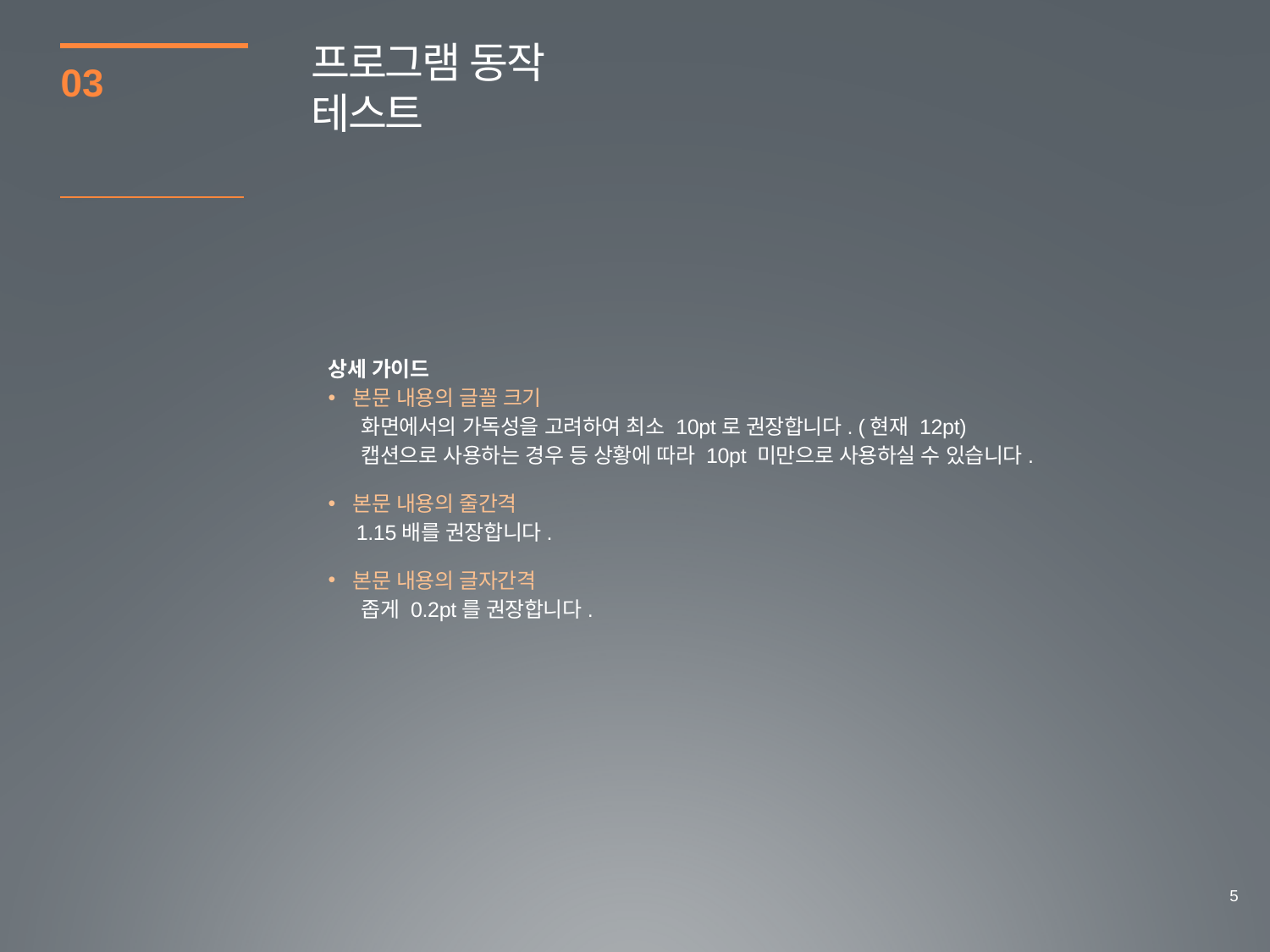

프로그램 동작 테스트
03
상세 가이드
본문 내용의 글꼴 크기
     화면에서의 가독성을 고려하여 최소 10pt로 권장합니다. (현재 12pt)
     캡션으로 사용하는 경우 등 상황에 따라 10pt 미만으로 사용하실 수 있습니다.

본문 내용의 줄간격
     1.15배를 권장합니다.

본문 내용의 글자간격
     좁게 0.2pt를 권장합니다.